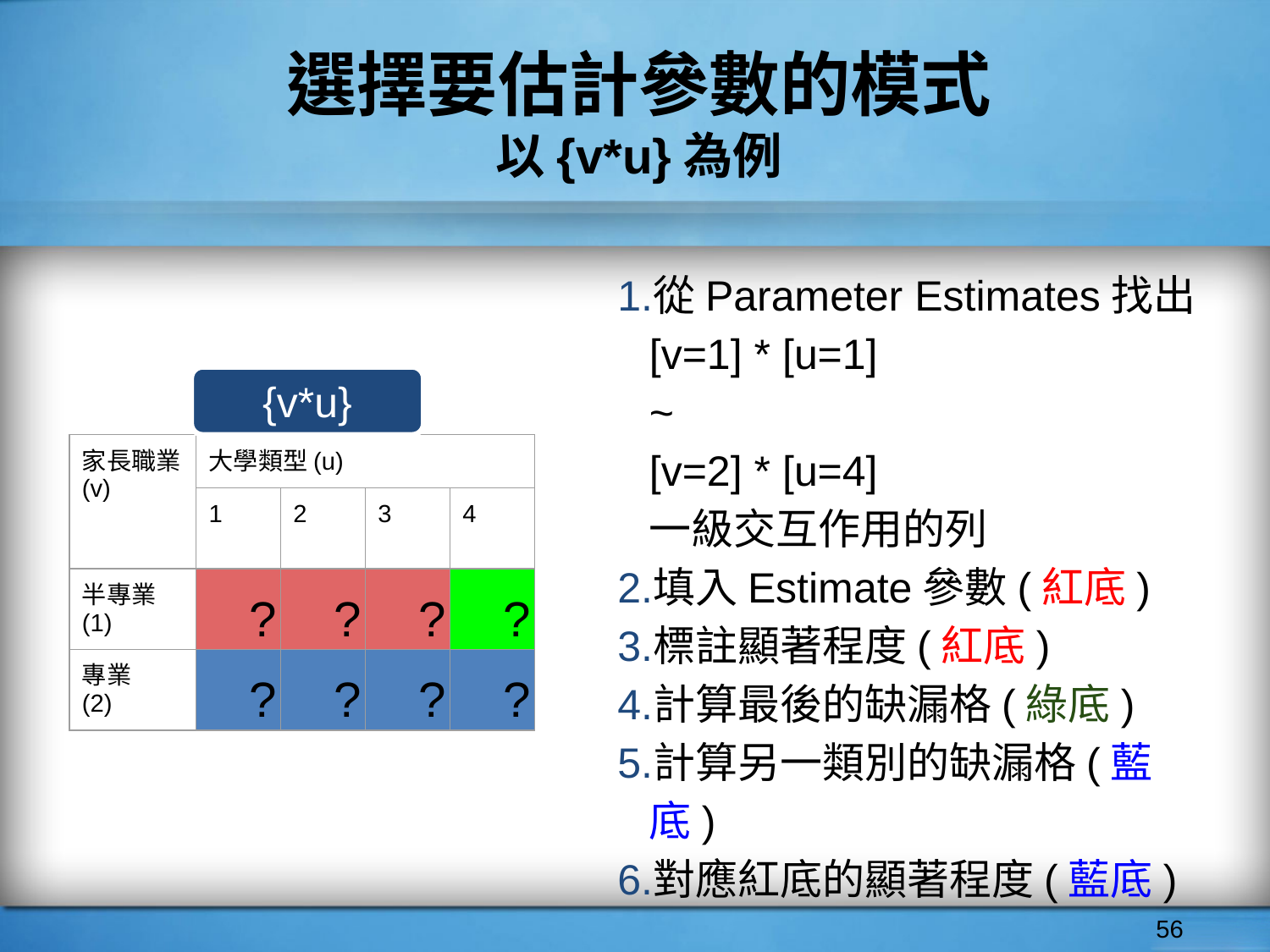

# 選擇要估計參數的模式
以{v*u}為例

從Parameter Estimates找出
[v=1] * [u=1]
~
[v=2] * [u=4]
一級交互作用的列
填入Estimate參數(紅底)
標註顯著程度(紅底)
計算最後的缺漏格(綠底)
計算另一類別的缺漏格(藍底)
對應紅底的顯著程度(藍底)
{v*u}
| 家長職業(v) | 大學類型(u) |  |  |  |
| --- | --- | --- | --- | --- |
|  | 1 | 2 | 3 | 4 |
| 半專業 (1) | ? | ? | ? | ? |
| 專業 (2) | ? | ? | ? | ? |
56